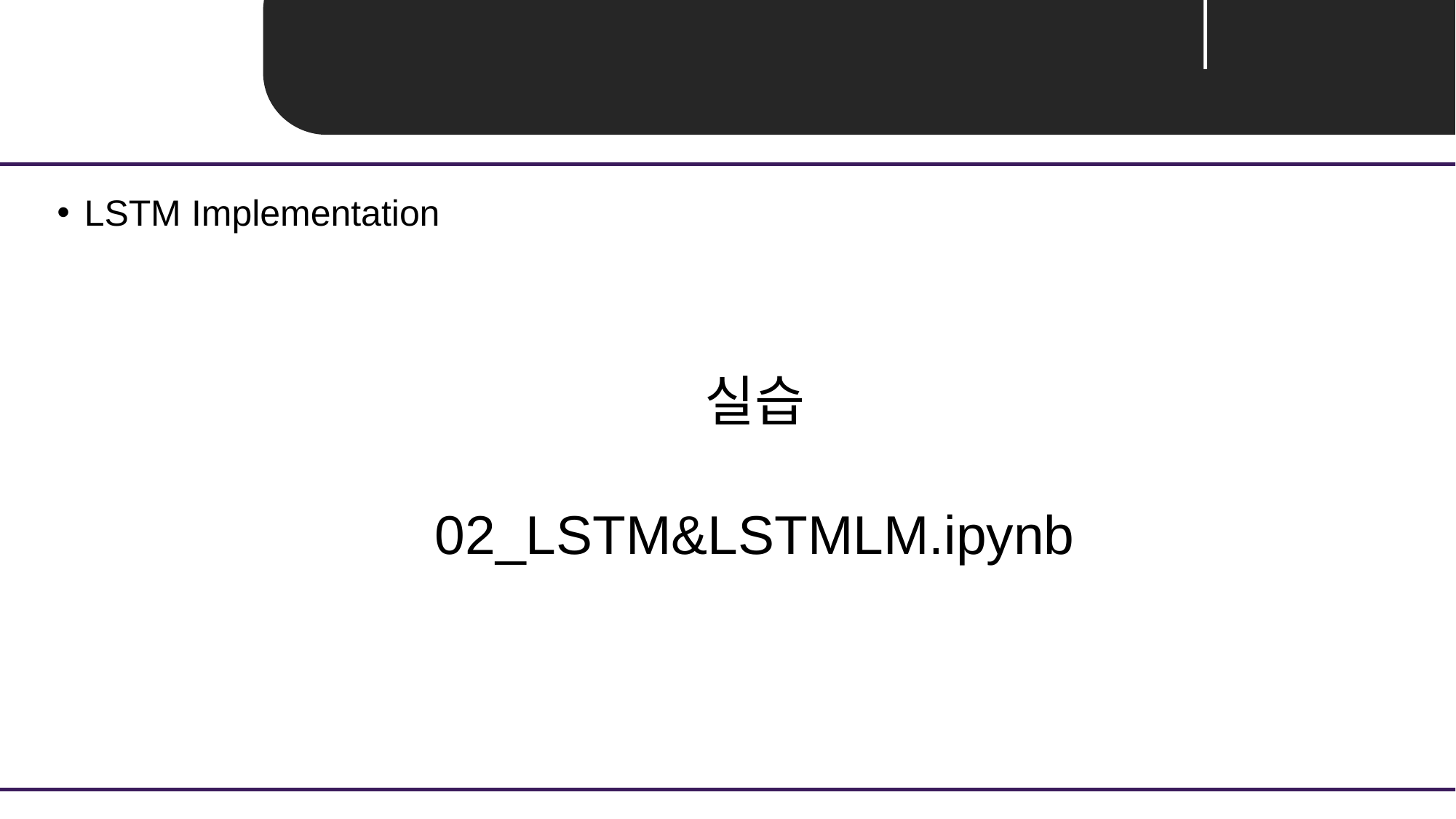

Unit  03 ㅣ  LSTM
LSTM Implementation

실습

02_LSTM&LSTMLM.ipynb